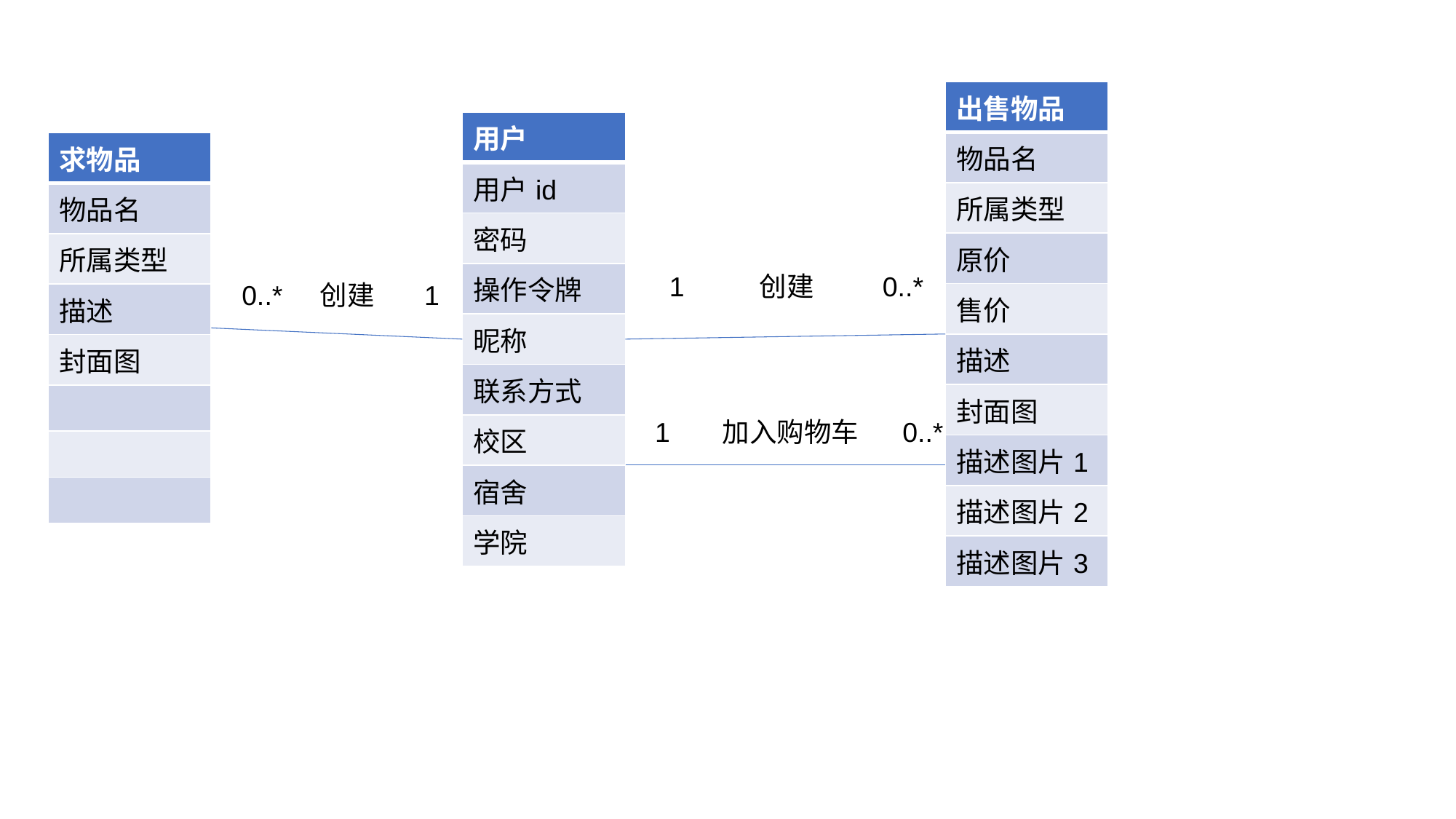

| 出售物品 |
| --- |
| 物品名 |
| 所属类型 |
| 原价 |
| 售价 |
| 描述 |
| 封面图 |
| 描述图片1 |
| 描述图片2 |
| 描述图片3 |
| 用户 |
| --- |
| 用户id |
| 密码 |
| 操作令牌 |
| 昵称 |
| 联系方式 |
| 校区 |
| 宿舍 |
| 学院 |
| 求物品 |
| --- |
| 物品名 |
| 所属类型 |
| 描述 |
| 封面图 |
|  |
|  |
|  |
  1         创建          0..*
 0..*    创建       1
  1      加入购物车      0..*